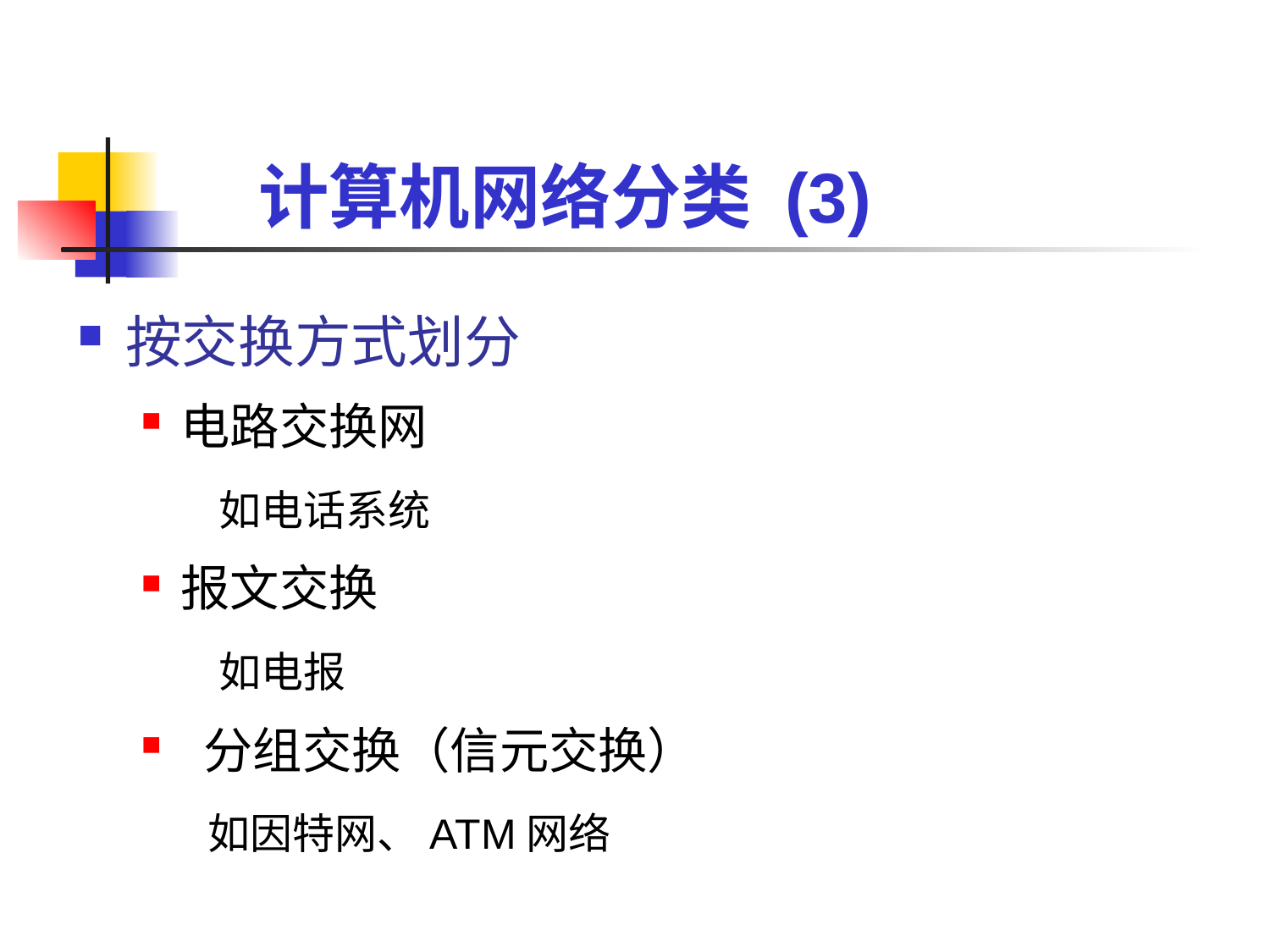

计算机网络分类 (3)
按交换方式划分
电路交换网
      如电话系统
报文交换
      如电报
 分组交换（信元交换）
     如因特网、ATM网络